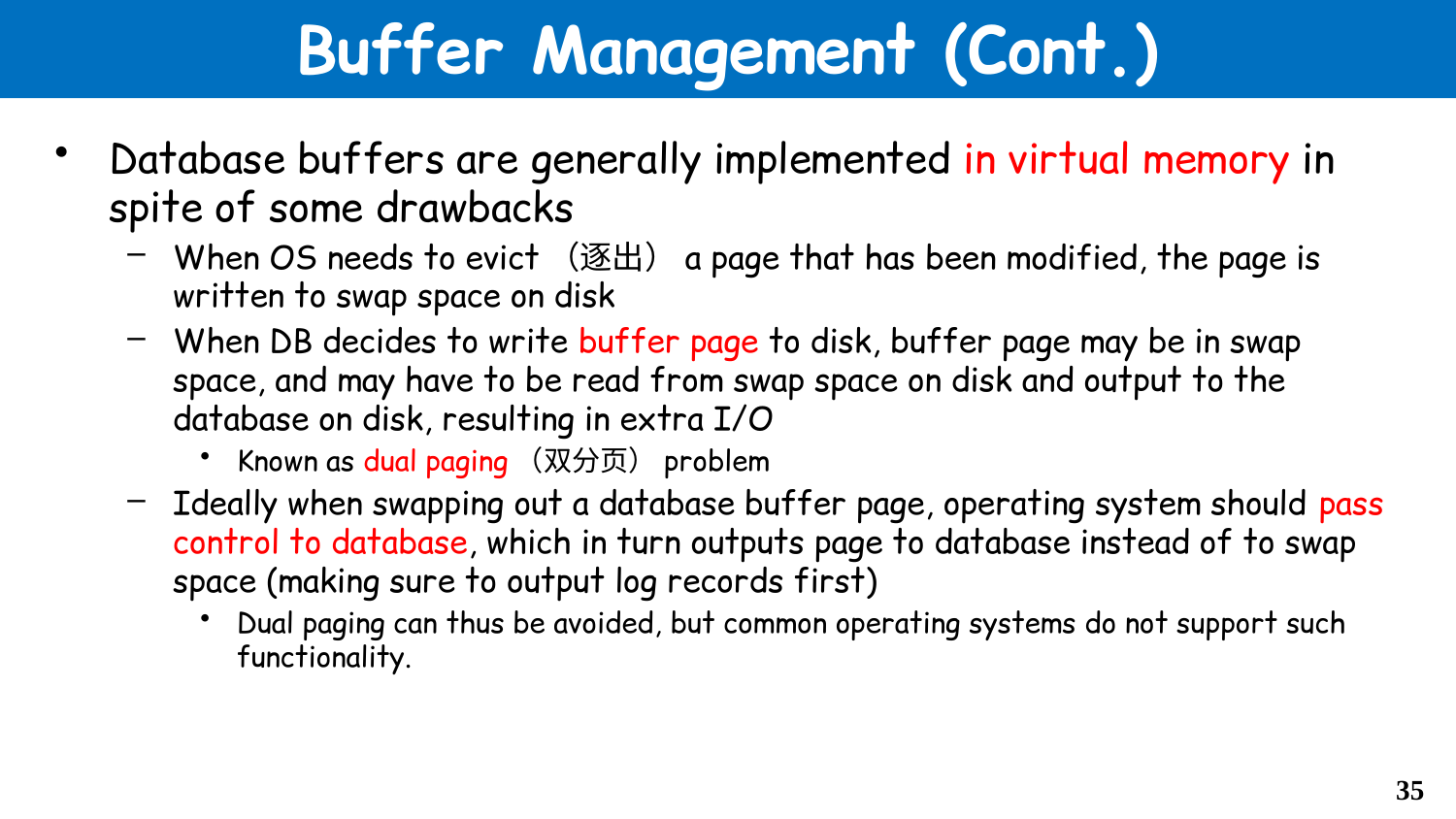

# Buffer Management (Cont.)
Database buffers are generally implemented in virtual memory in spite of some drawbacks
When OS needs to evict（逐出）a page that has been modified, the page is written to swap space on disk
When DB decides to write buffer page to disk, buffer page may be in swap space, and may have to be read from swap space on disk and output to the database on disk, resulting in extra I/O
Known as dual paging（双分页）problem
Ideally when swapping out a database buffer page, operating system should pass control to database, which in turn outputs page to database instead of to swap space (making sure to output log records first)
Dual paging can thus be avoided, but common operating systems do not support such functionality.